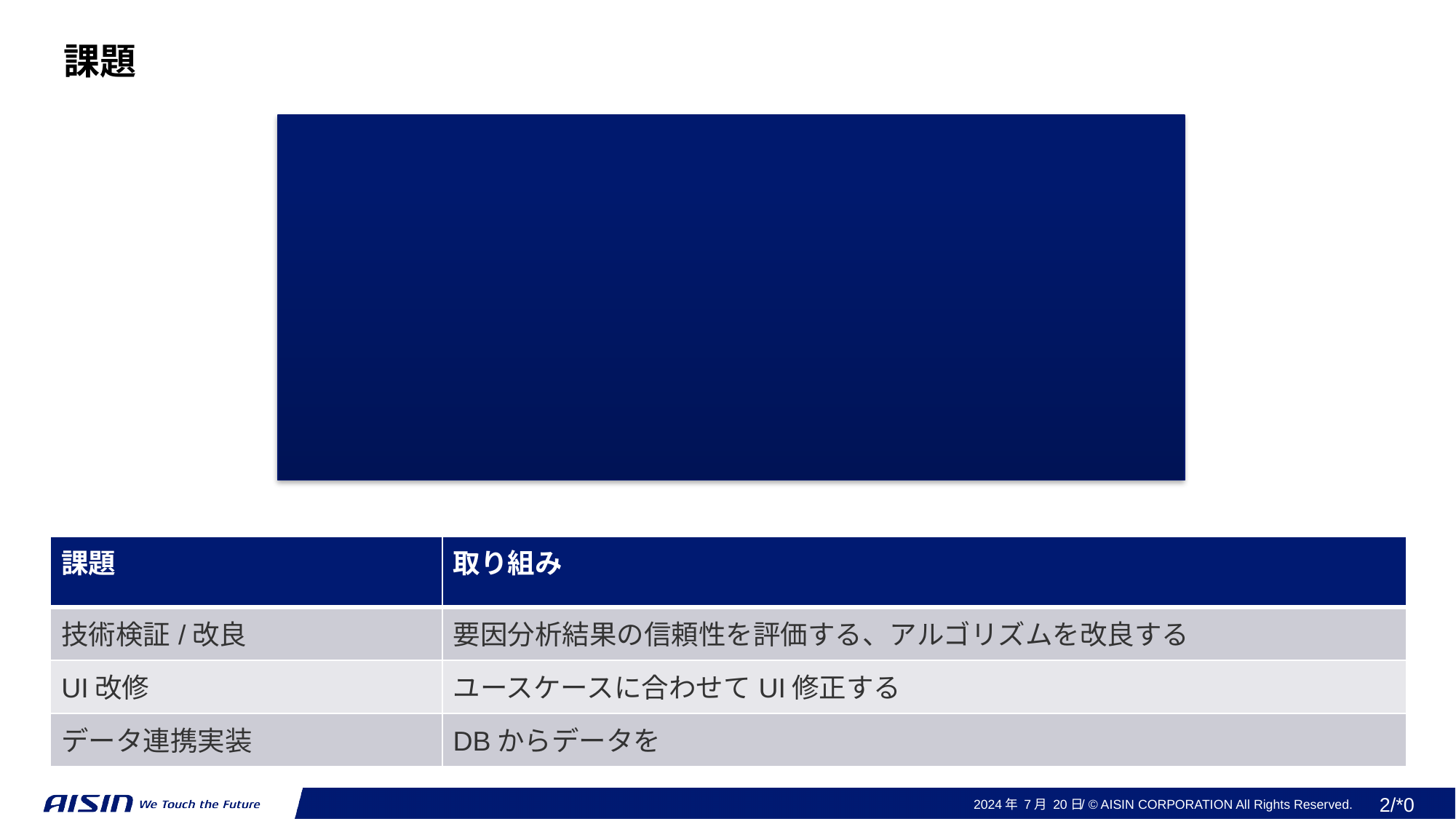

課題

| 課題 | 取り組み |
| --- | --- |
| 技術検証/改良 | 要因分析結果の信頼性を評価する、アルゴリズムを改良する |
| UI改修 | ユースケースに合わせてUI修正する |
| データ連携実装 | DBからデータを |
2024年 7月 20日